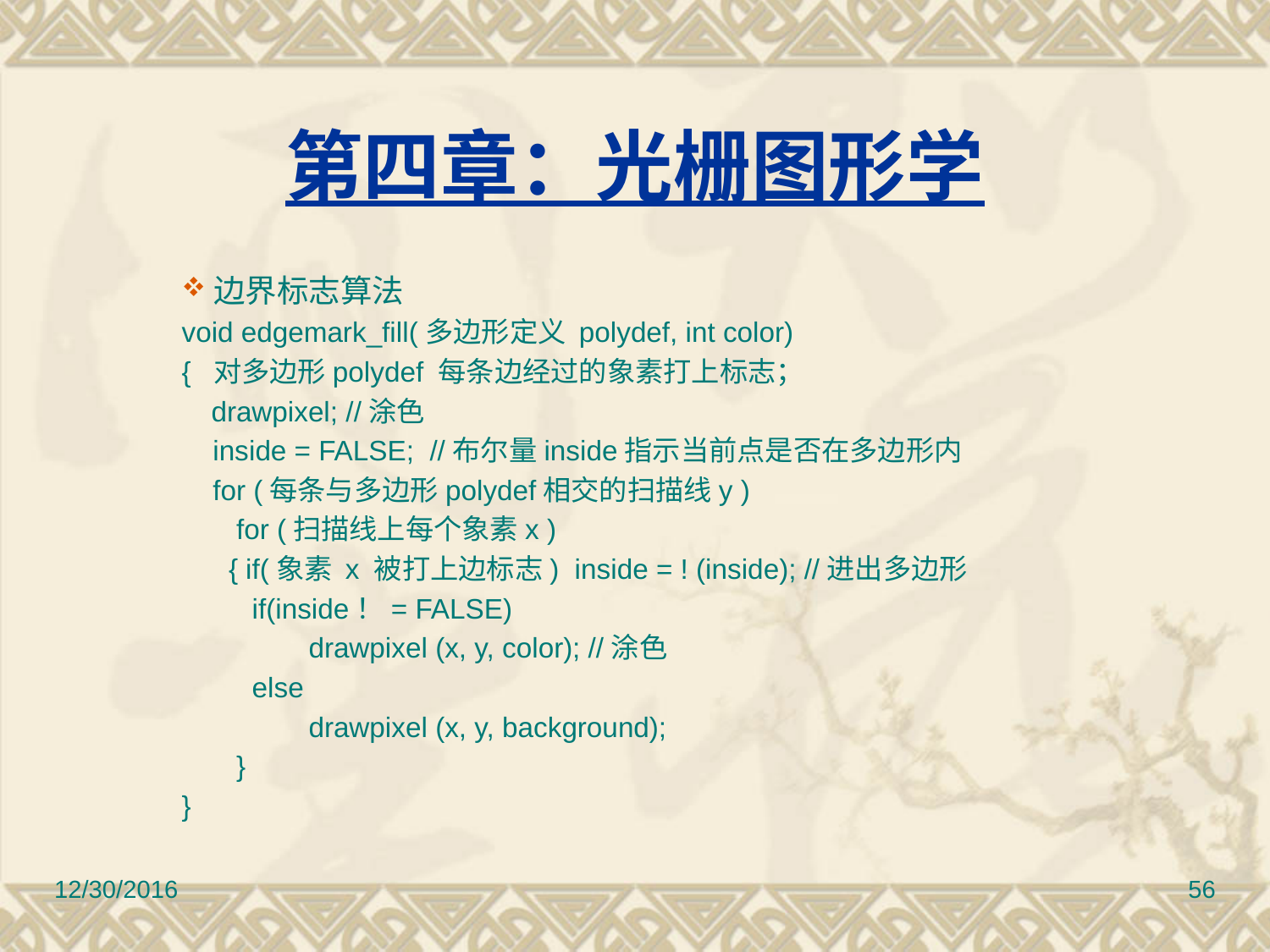

第四章：光栅图形学
边界标志算法
	void edgemark_fill(多边形定义 polydef, int color)
	{  对多边形polydef 每条边经过的象素打上标志；
                    drawpixel; //涂色
	    inside = FALSE;  //布尔量inside指示当前点是否在多边形内
	    for (每条与多边形polydef相交的扫描线y )
	       for (扫描线上每个象素x )
	      { if(象素 x 被打上边标志)  inside = ! (inside); //进出多边形
	         if(inside！= FALSE)
		drawpixel (x, y, color); //涂色
	         else
		drawpixel (x, y, background);
	       }
	}
12/30/2016
56